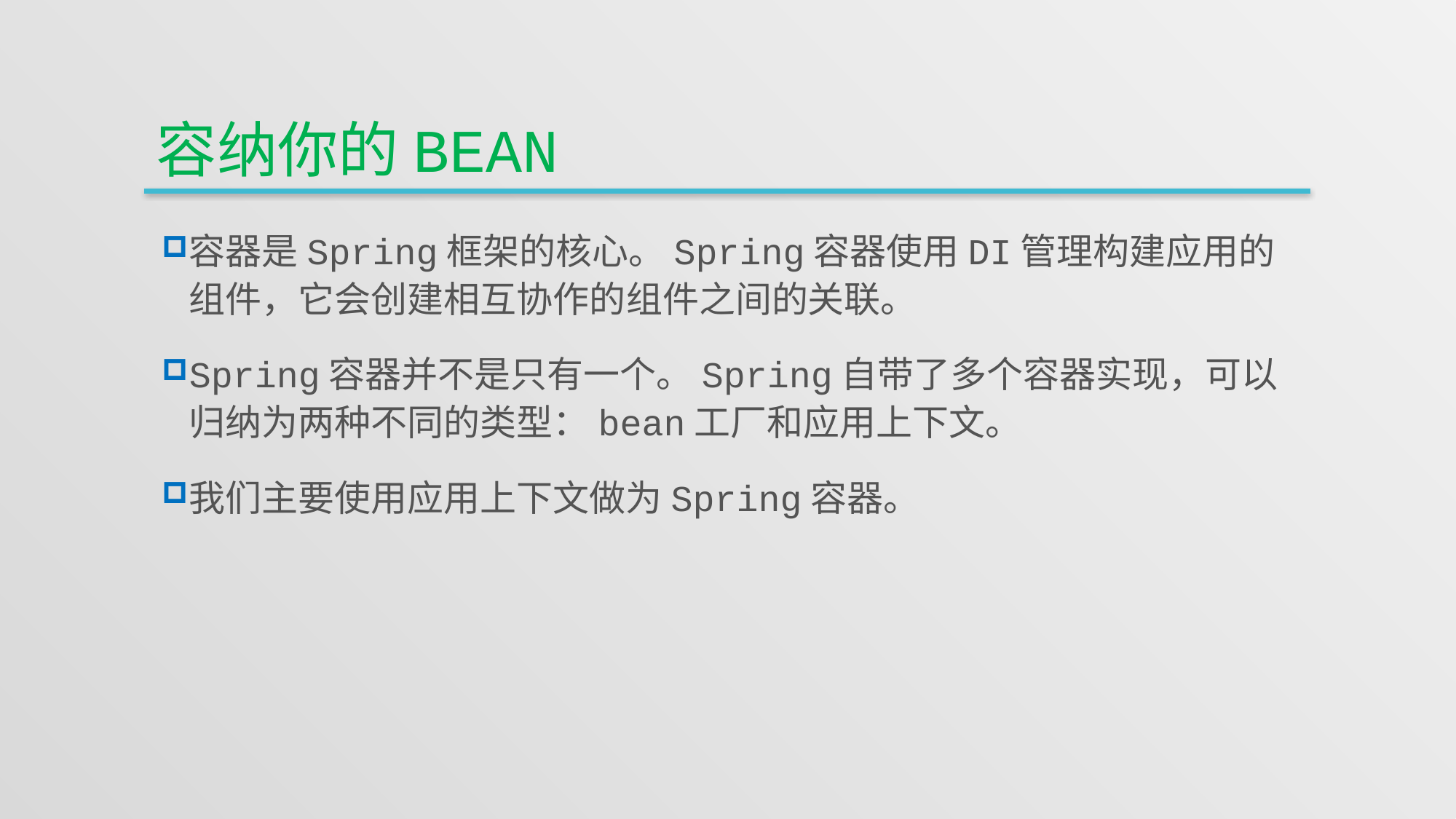

# 容纳你的Bean
容器是Spring框架的核心。Spring容器使用DI管理构建应用的组件，它会创建相互协作的组件之间的关联。
Spring容器并不是只有一个。Spring自带了多个容器实现，可以归纳为两种不同的类型：bean工厂和应用上下文。
我们主要使用应用上下文做为Spring容器。